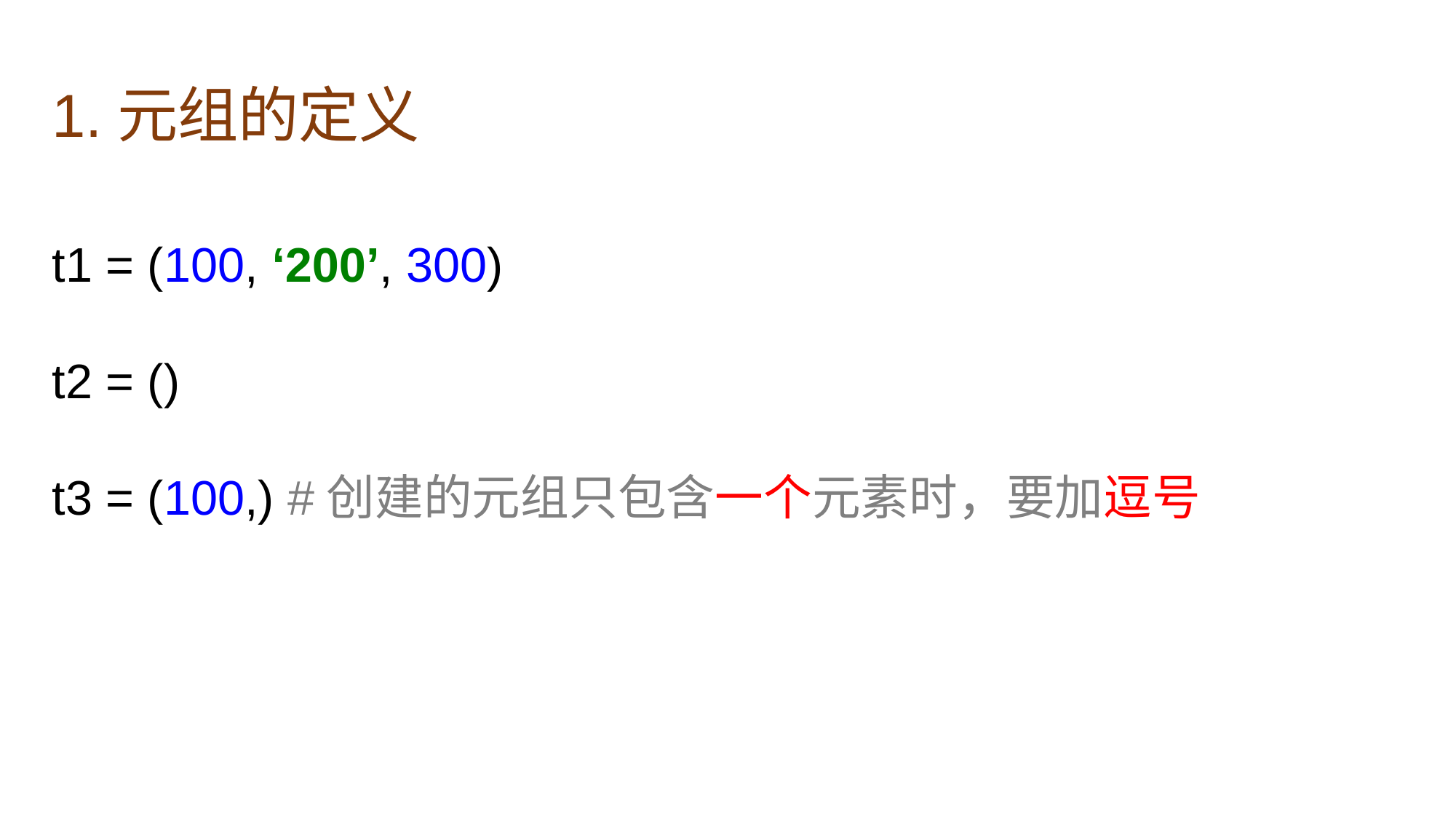

1.元组的定义
t1 = (100, ‘200’, 300)
t2 = ()
t3 = (100,) #创建的元组只包含一个元素时，要加逗号